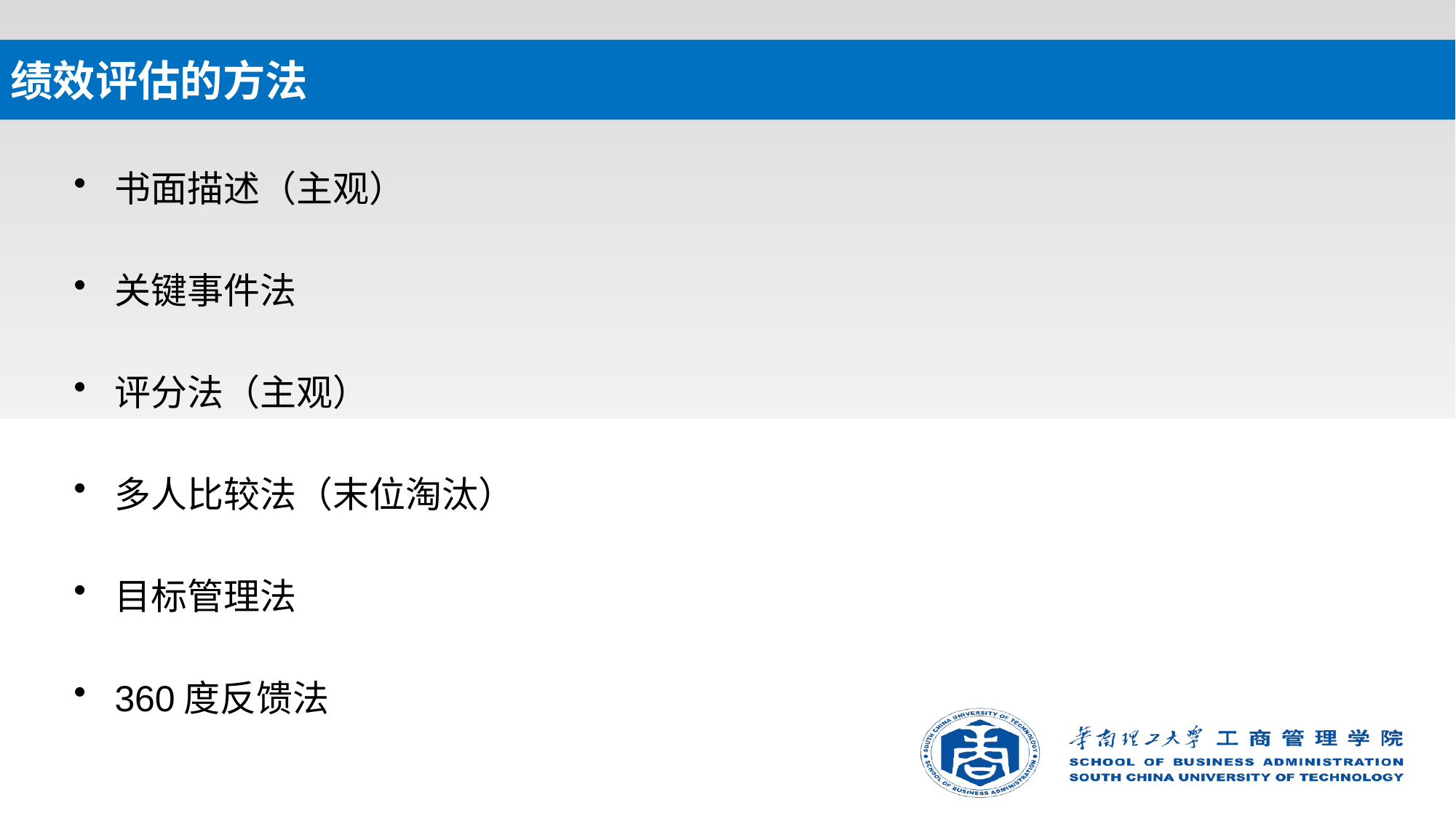

# 绩效评估的方法
书面描述（主观）

关键事件法

评分法（主观）

多人比较法（末位淘汰）

目标管理法

360度反馈法